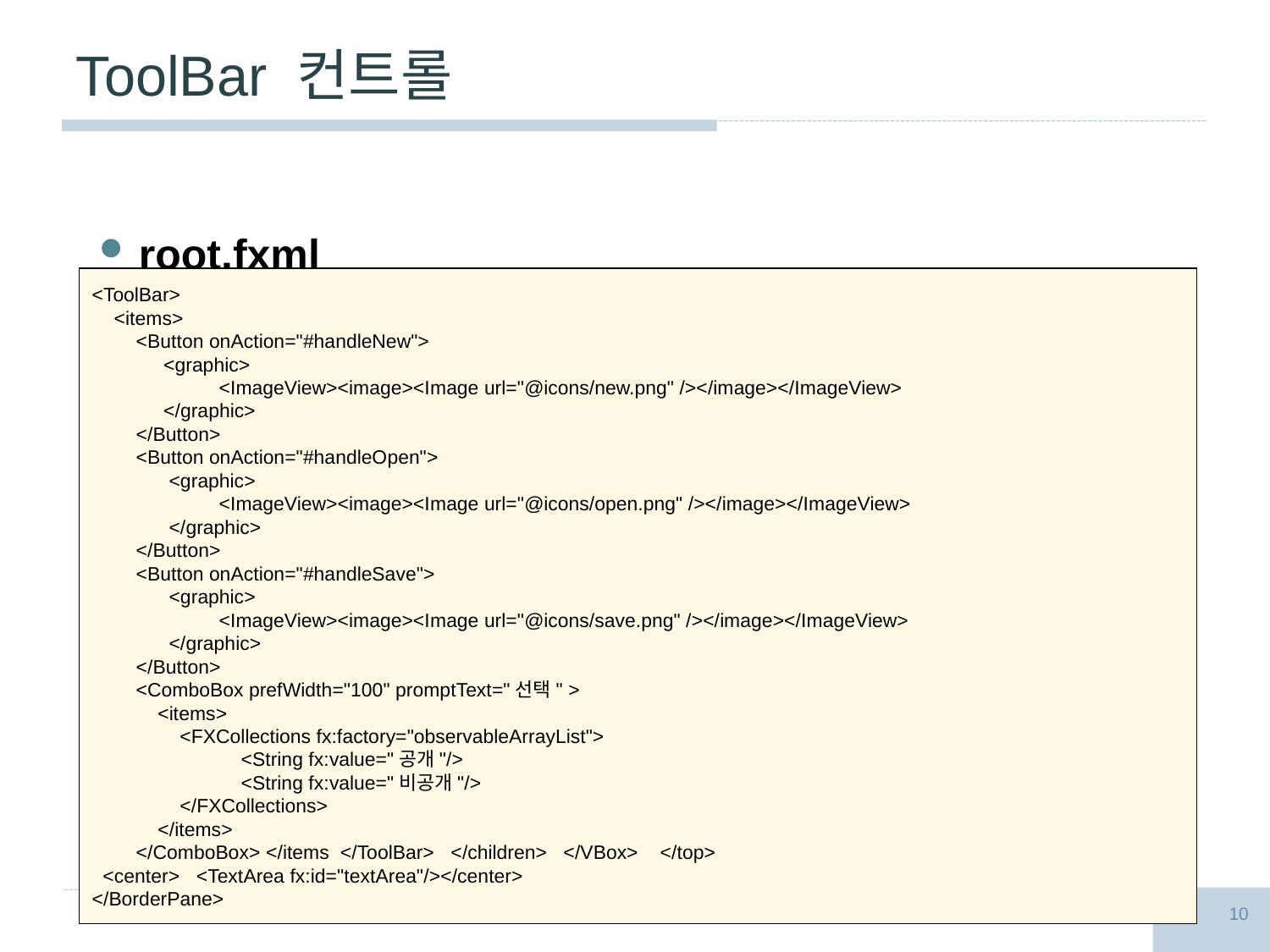

# ToolBar 컨트롤
root.fxml

<ToolBar>
    <items>
        <Button onAction="#handleNew">
             <graphic>
	<ImageView><image><Image url="@icons/new.png" /></image></ImageView>
             </graphic>
        </Button>
        <Button onAction="#handleOpen">
              <graphic>
	<ImageView><image><Image url="@icons/open.png" /></image></ImageView>
              </graphic>
        </Button>
        <Button onAction="#handleSave">
              <graphic>
	<ImageView><image><Image url="@icons/save.png" /></image></ImageView>
              </graphic>
        </Button>
        <ComboBox prefWidth="100" promptText="선택" >
            <items>
                <FXCollections fx:factory="observableArrayList">
	    <String fx:value="공개"/>
	    <String fx:value="비공개"/>
                </FXCollections>
            </items>
        </ComboBox> </items  </ToolBar>   </children>   </VBox>    </top>
  <center>   <TextArea fx:id="textArea"/></center>
</BorderPane>